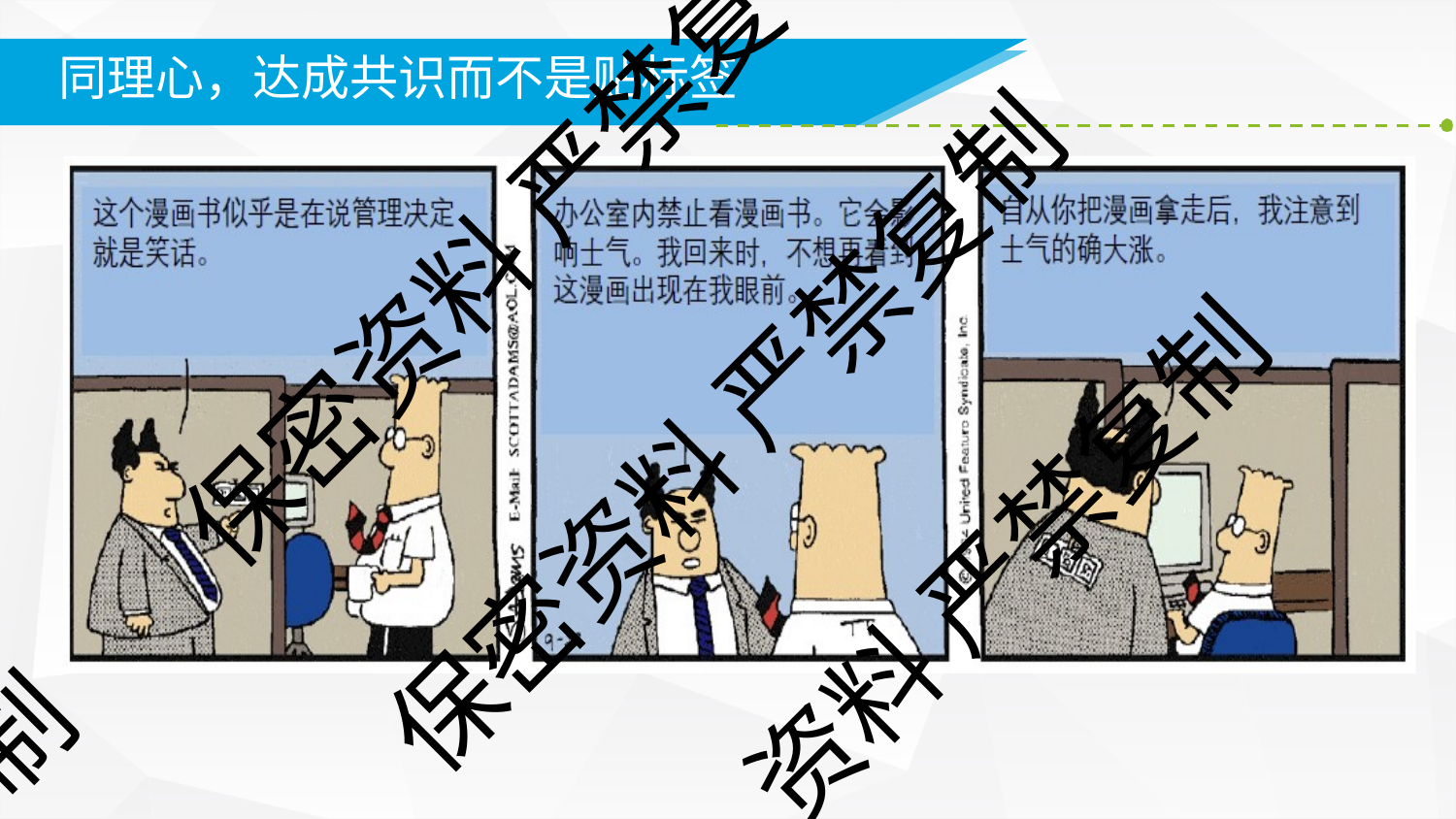

# 同理心，达成共识而不是贴标签

保密资料 严禁复
保密资料 严禁复制
资料 严禁复制
制